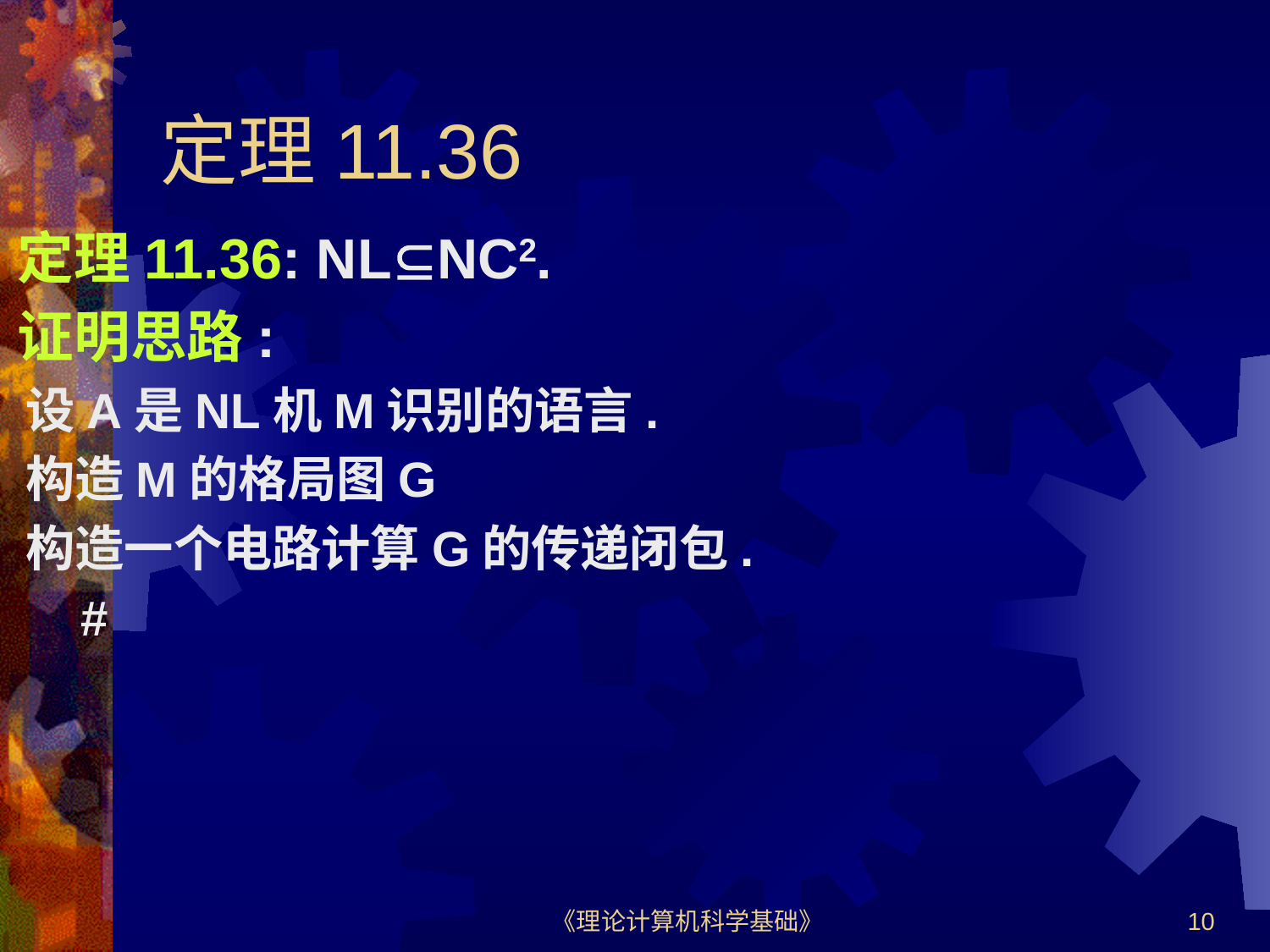

# 定理11.36
定理11.36: NL⊆NC2.
证明思路:
设A是NL机M识别的语言.
构造M的格局图G
构造一个电路计算G的传递闭包.
#
《理论计算机科学基础》
10